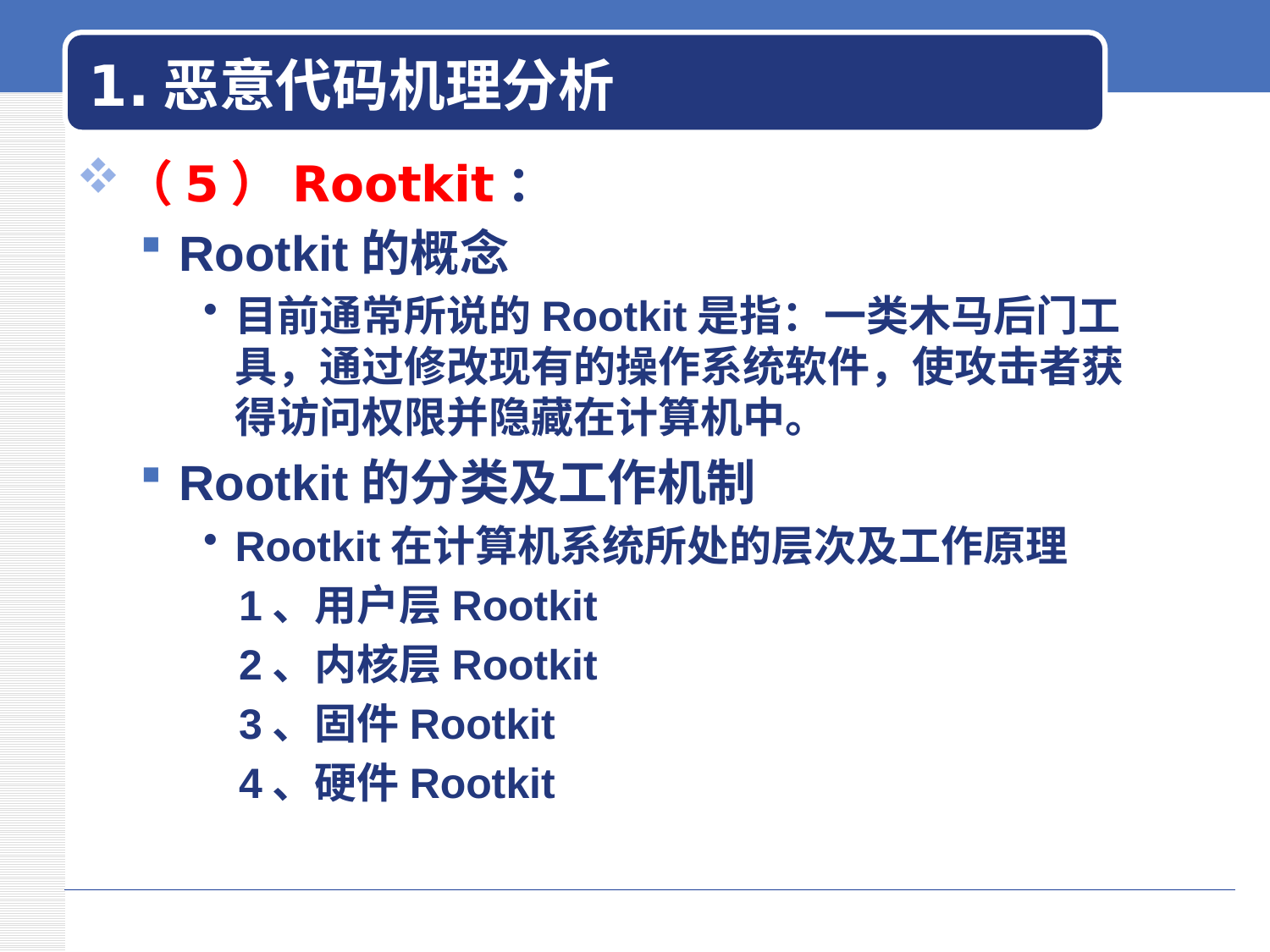

# 1.恶意代码机理分析
（5）Rootkit：
Rootkit的概念
目前通常所说的Rootkit是指：一类木马后门工具，通过修改现有的操作系统软件，使攻击者获得访问权限并隐藏在计算机中。
Rootkit的分类及工作机制
Rootkit在计算机系统所处的层次及工作原理
   1、用户层Rootkit
   2、内核层Rootkit
   3、固件Rootkit
   4、硬件Rootkit